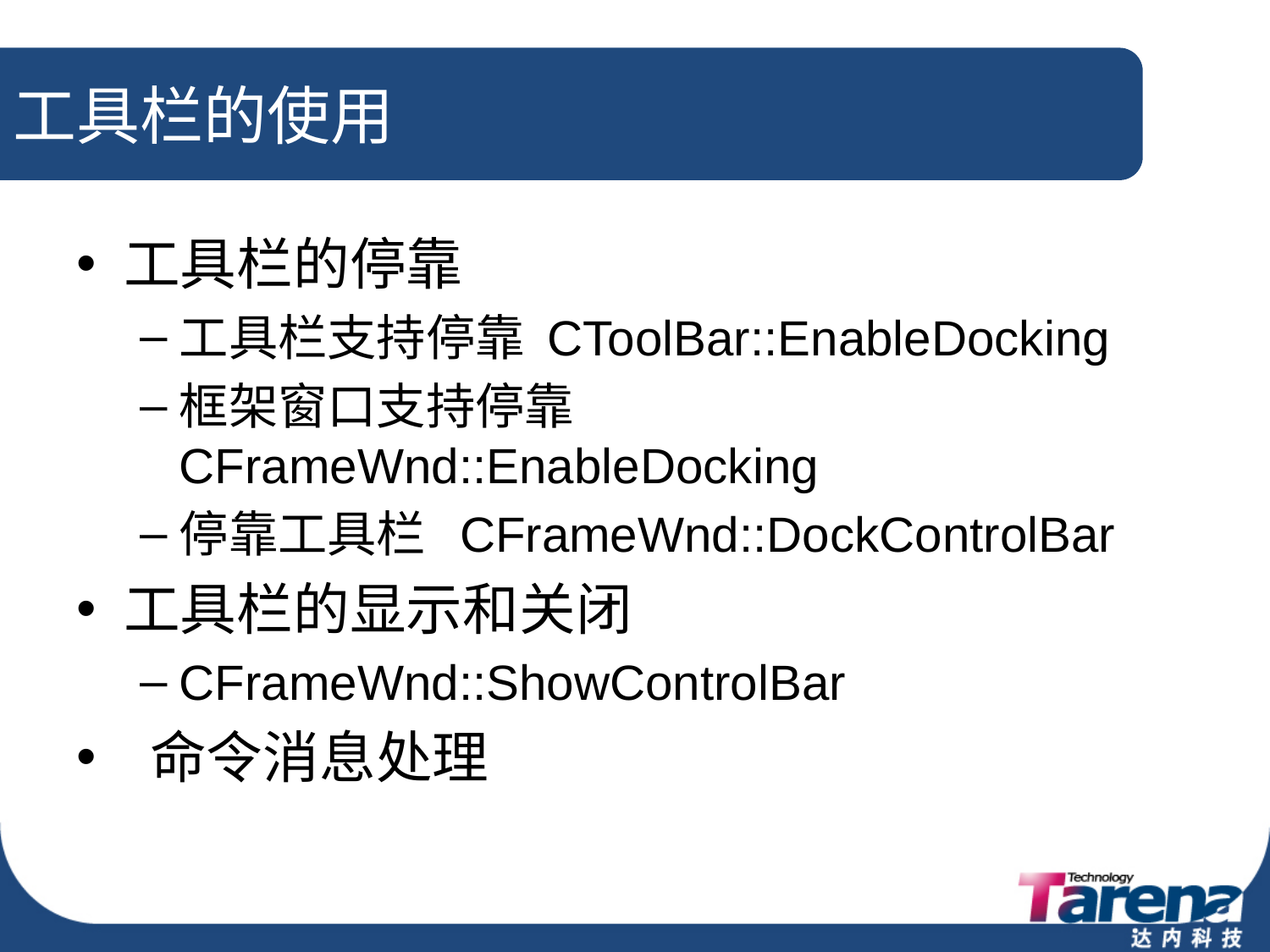

# 工具栏的使用
工具栏的停靠
工具栏支持停靠 CToolBar::EnableDocking
框架窗口支持停靠  CFrameWnd::EnableDocking
停靠工具栏  CFrameWnd::DockControlBar
工具栏的显示和关闭
CFrameWnd::ShowControlBar
 命令消息处理